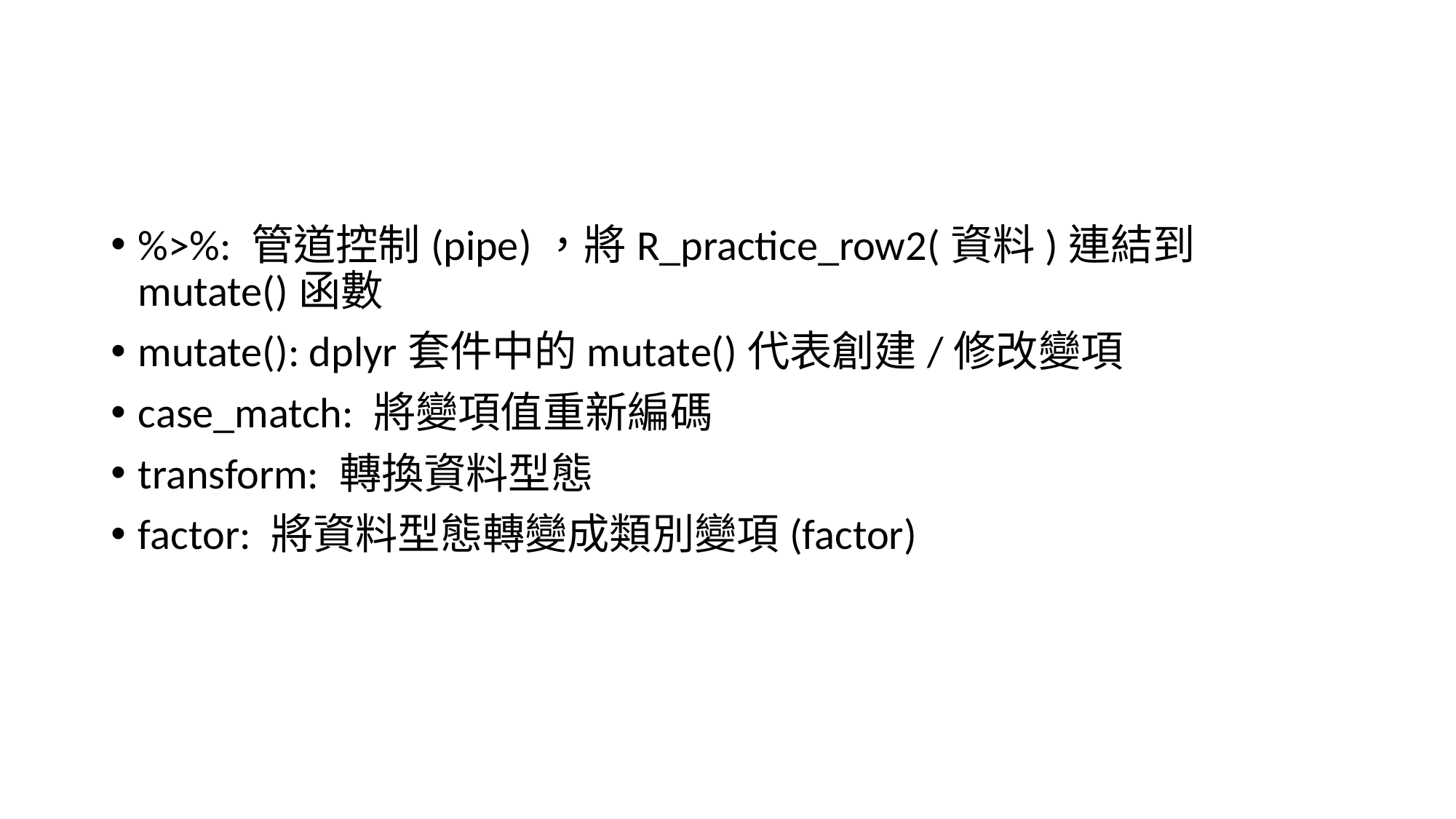

%>%: 管道控制(pipe)，將R_practice_row2(資料)連結到mutate()函數
mutate(): dplyr套件中的mutate()代表創建/修改變項
case_match: 將變項值重新編碼
transform: 轉換資料型態
factor: 將資料型態轉變成類別變項(factor)